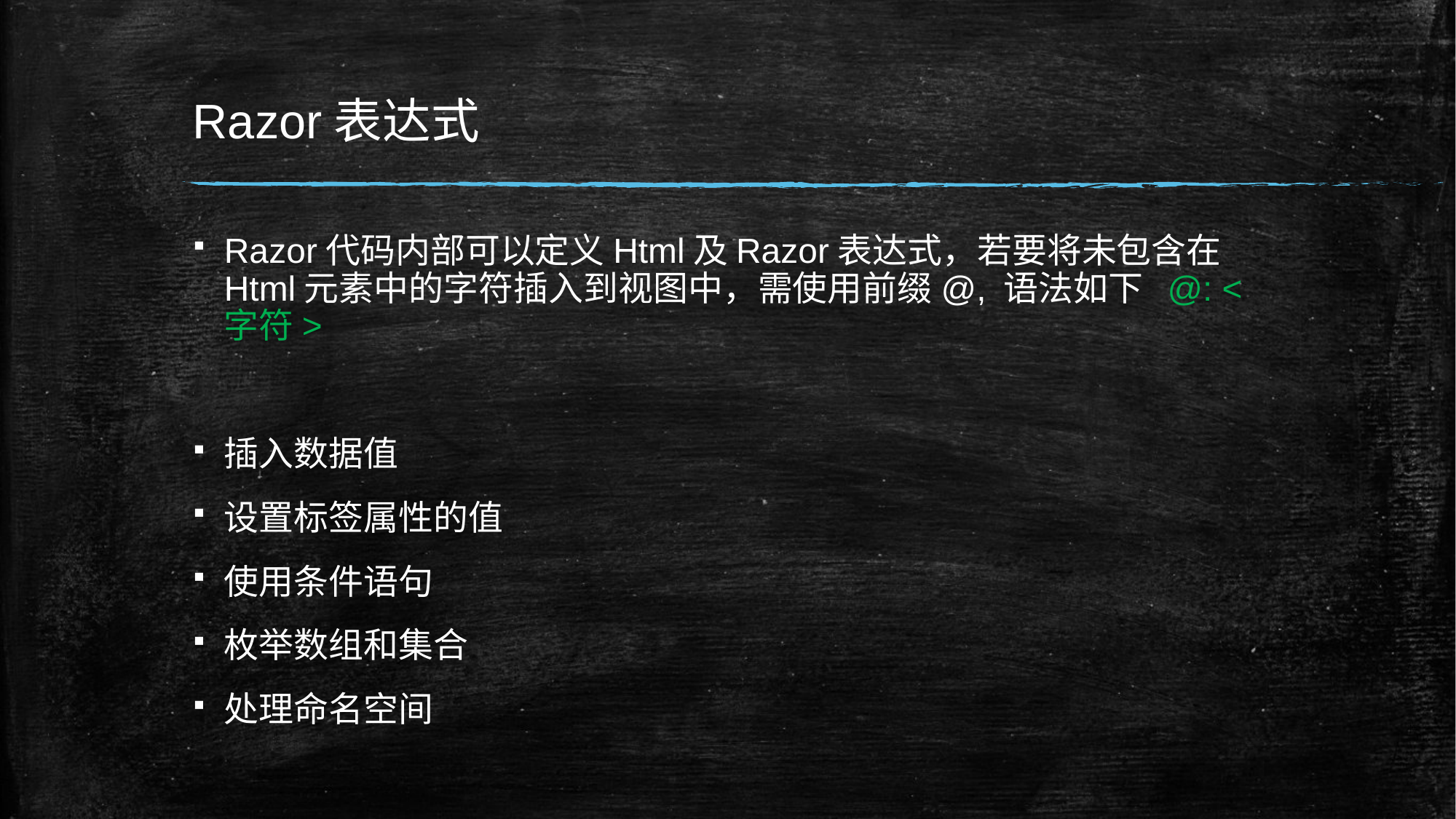

# Razor表达式
Razor代码内部可以定义Html及Razor表达式，若要将未包含在Html元素中的字符插入到视图中，需使用前缀@, 语法如下  @: <字符>

插入数据值
设置标签属性的值
使用条件语句
枚举数组和集合
处理命名空间